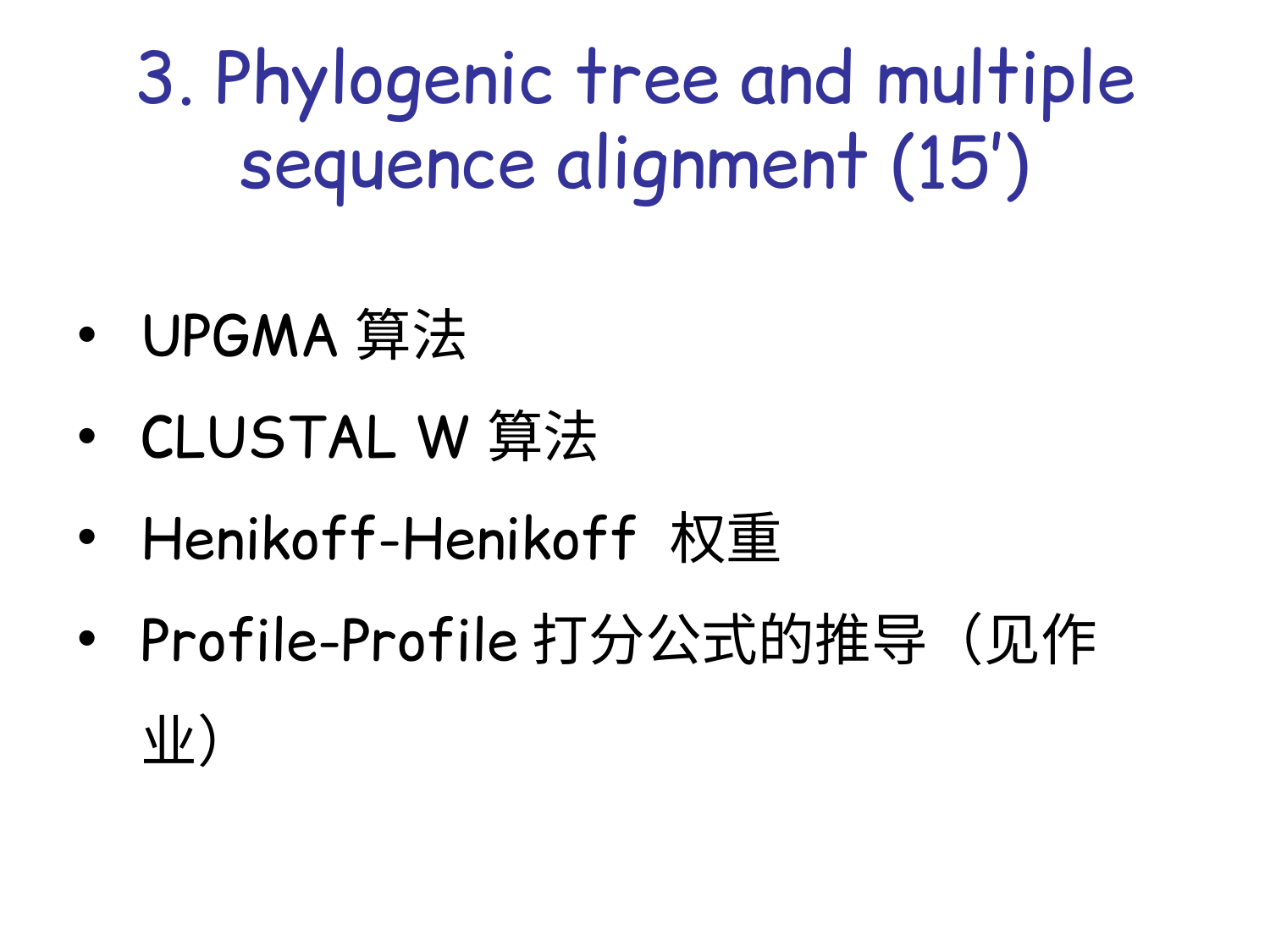

3. Phylogenic tree and multiple sequence alignment (15’)
UPGMA算法
CLUSTAL W算法
Henikoff-Henikoff 权重
Profile-Profile打分公式的推导（见作业）